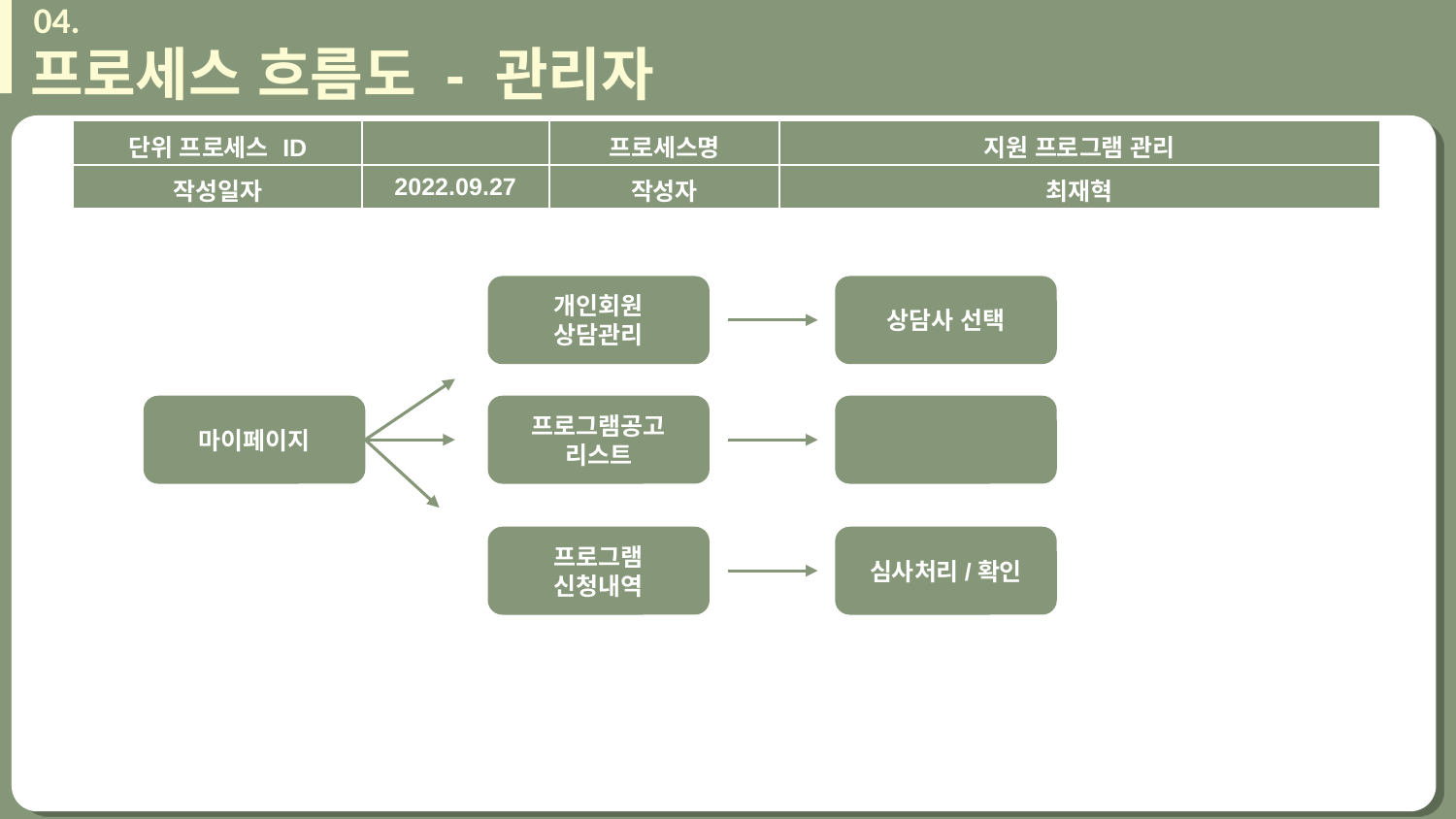

04.

프로세스 흐름도 - 관리자
단위 프로세스 ID
| 단위 프로세스 ID |  | 프로세스명 | 지원 프로그램 관리 |
| --- | --- | --- | --- |
| 작성일자 | 2022.09.27 | 작성자 | 최재혁 |
개인회원 상담관리
상담사 선택
마이페이지

프로그램공고 리스트
프로그램 신청내역
심사처리/확인